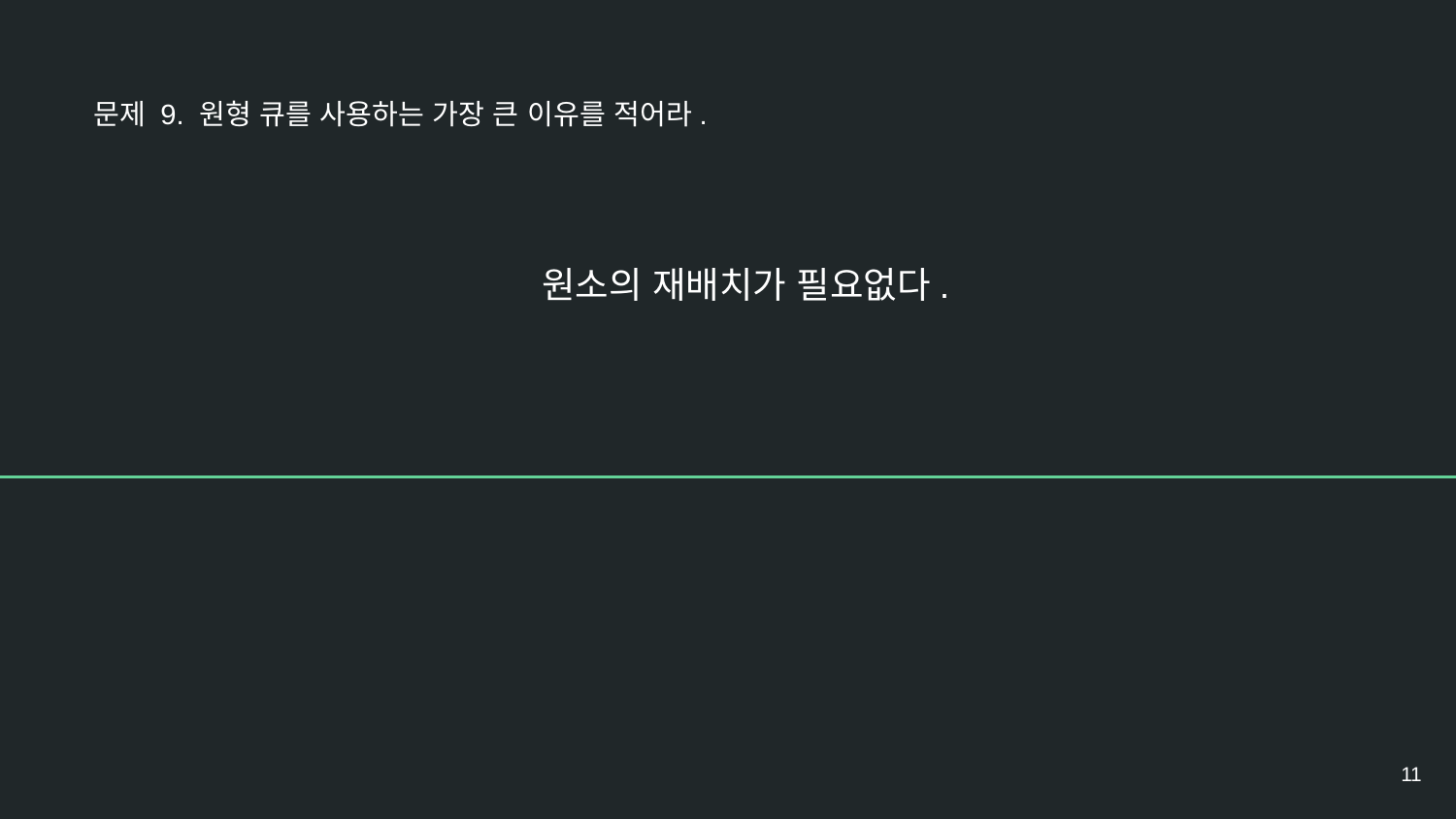

문제 9. 원형 큐를 사용하는 가장 큰 이유를 적어라.

원소의 재배치가 필요없다.

11